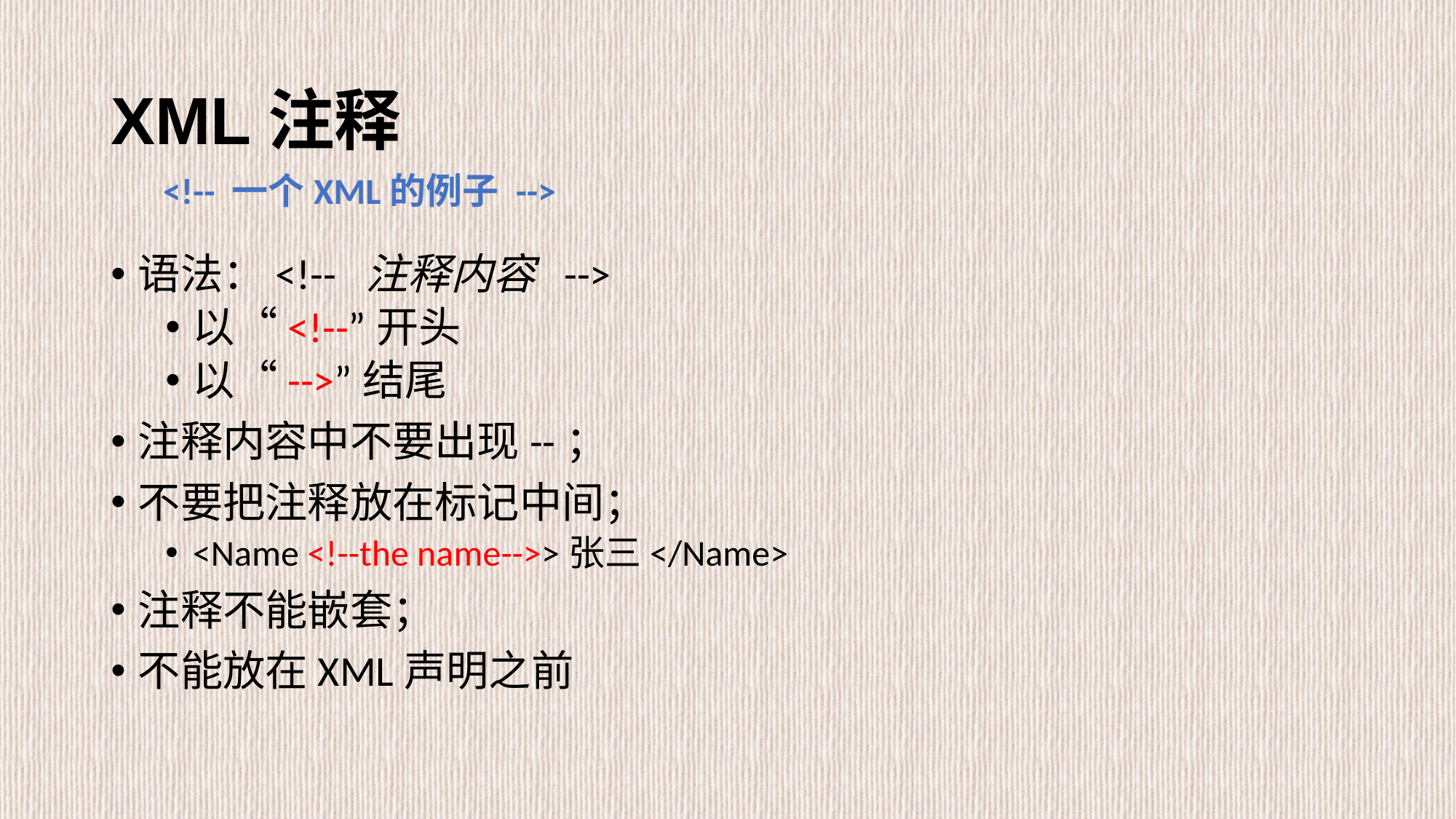

# XML注释
<!-- 一个XML的例子 -->
语法：<!--  注释内容  -->
以“<!--”开头
以“-->”结尾
注释内容中不要出现--；
不要把注释放在标记中间；
<Name <!--the name-->>张三</Name>
注释不能嵌套；
不能放在XML声明之前